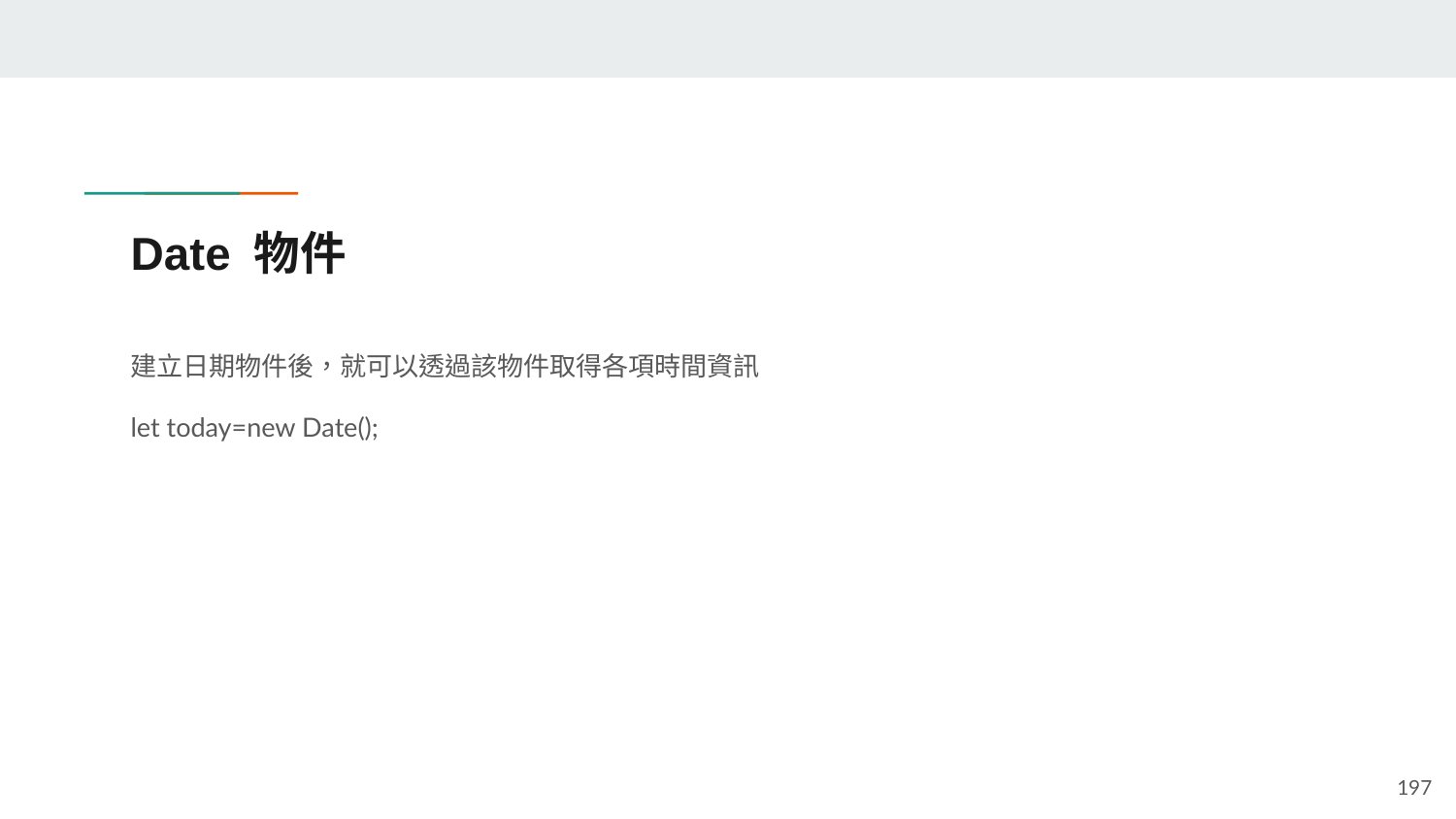

# Date 物件
建立日期物件後，就可以透過該物件取得各項時間資訊
let today=new Date();

197